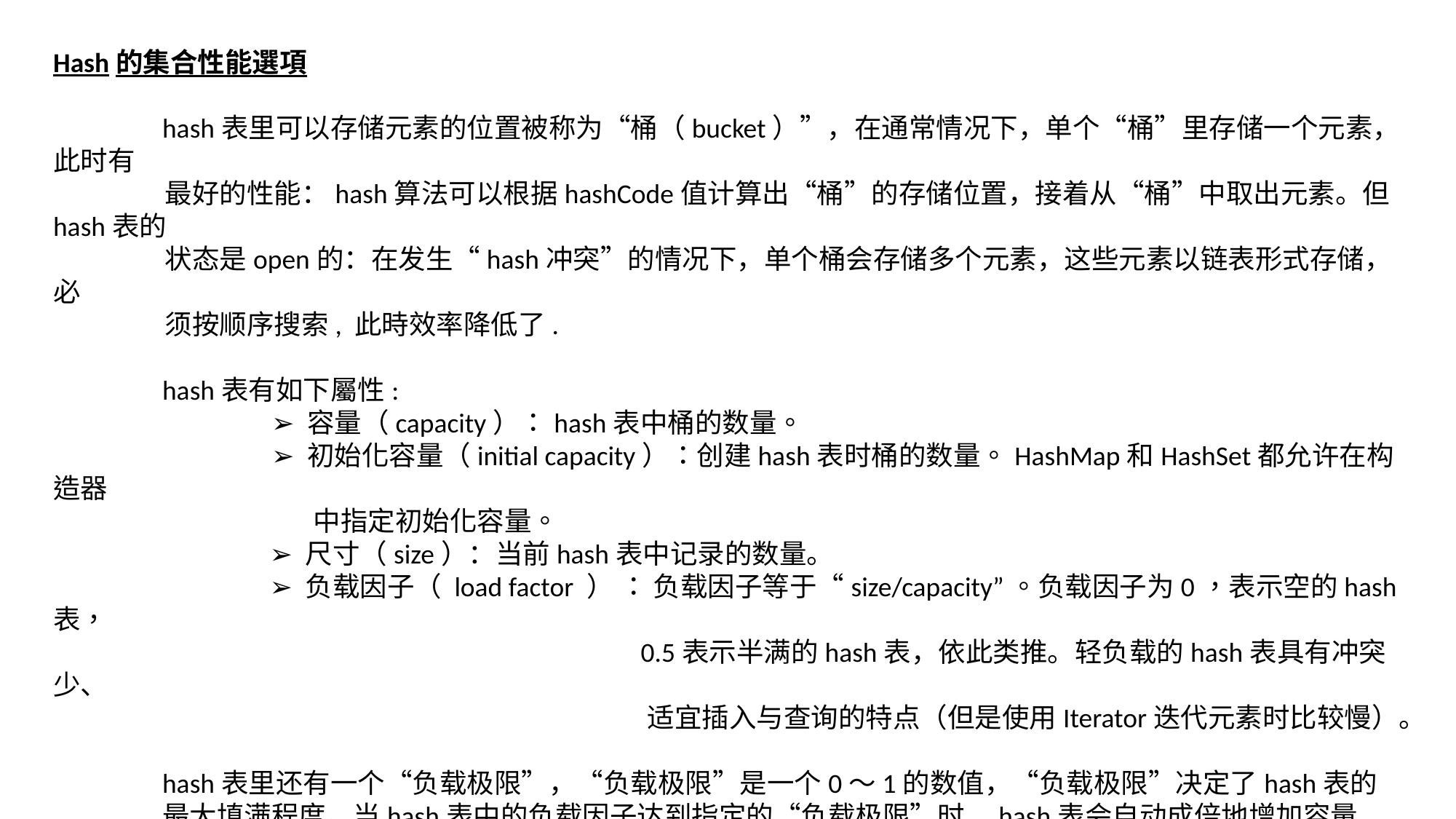

Hash的集合性能選項

	hash表里可以存储元素的位置被称为“桶（bucket）”，在通常情况下，单个“桶”里存储一个元素，此时有
                 最好的性能：hash算法可以根据hashCode值计算出“桶”的存储位置，接着从“桶”中取出元素。但hash表的
                 状态是open的：在发生“hash冲突”的情况下，单个桶会存储多个元素，这些元素以链表形式存储，必
                 须按顺序搜索, 此時效率降低了.

	hash表有如下屬性:
		➢ 容量（capacity）：hash表中桶的数量。
		➢ 初始化容量（initial capacity）：创建hash表时桶的数量。HashMap和HashSet都允许在构造器
                                         中指定初始化容量。
                                   ➢ 尺寸（size）：当前hash表中记录的数量。
                                   ➢ 负载因子（ load factor ） ： 负载因子等于“size/capacity”。负载因子为0，表示空的hash表，
                                                                                               0.5表示半满的hash表，依此类推。轻负载的hash表具有冲突少、
                                                                                               适宜插入与查询的特点（但是使用Iterator迭代元素时比较慢）。

hash表里还有一个“负载极限”，“负载极限”是一个0～1的数值，“负载极限”决定了hash表的最大填满程度。当hash表中的负载因子达到指定的“负载极限”时，hash表会自动成倍地增加容量（桶的数量），并将原有的对象重新分配，放入新的桶内，这称为rehashing。